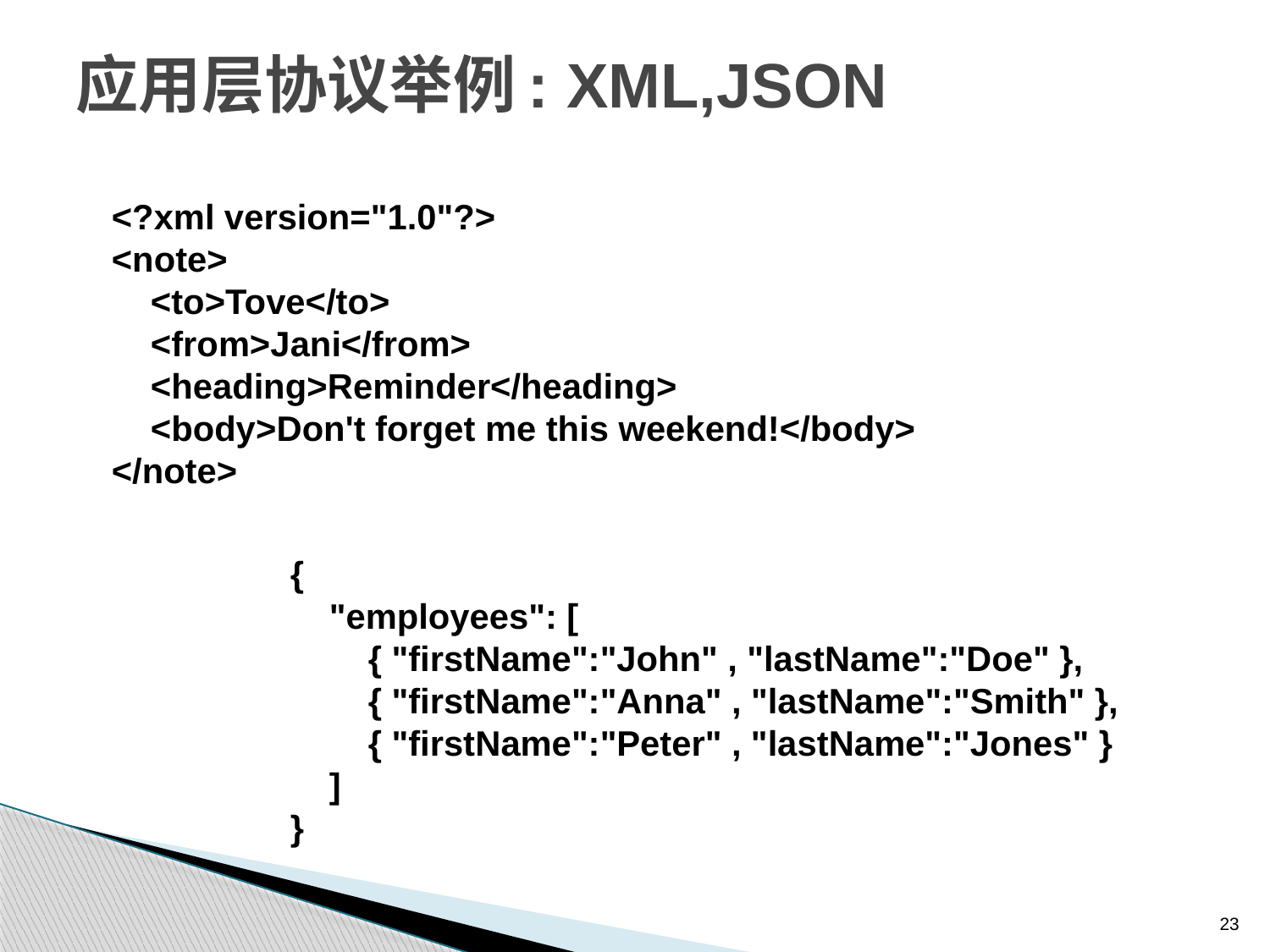

# 应用层协议举例: XML,JSON
<?xml version="1.0"?>
<note>
    <to>Tove</to>
    <from>Jani</from>
    <heading>Reminder</heading>
    <body>Don't forget me this weekend!</body>
</note>

{
    "employees": [
        { "firstName":"John" , "lastName":"Doe" }, 
        { "firstName":"Anna" , "lastName":"Smith" }, 
        { "firstName":"Peter" , "lastName":"Jones" }
    ]
}
23